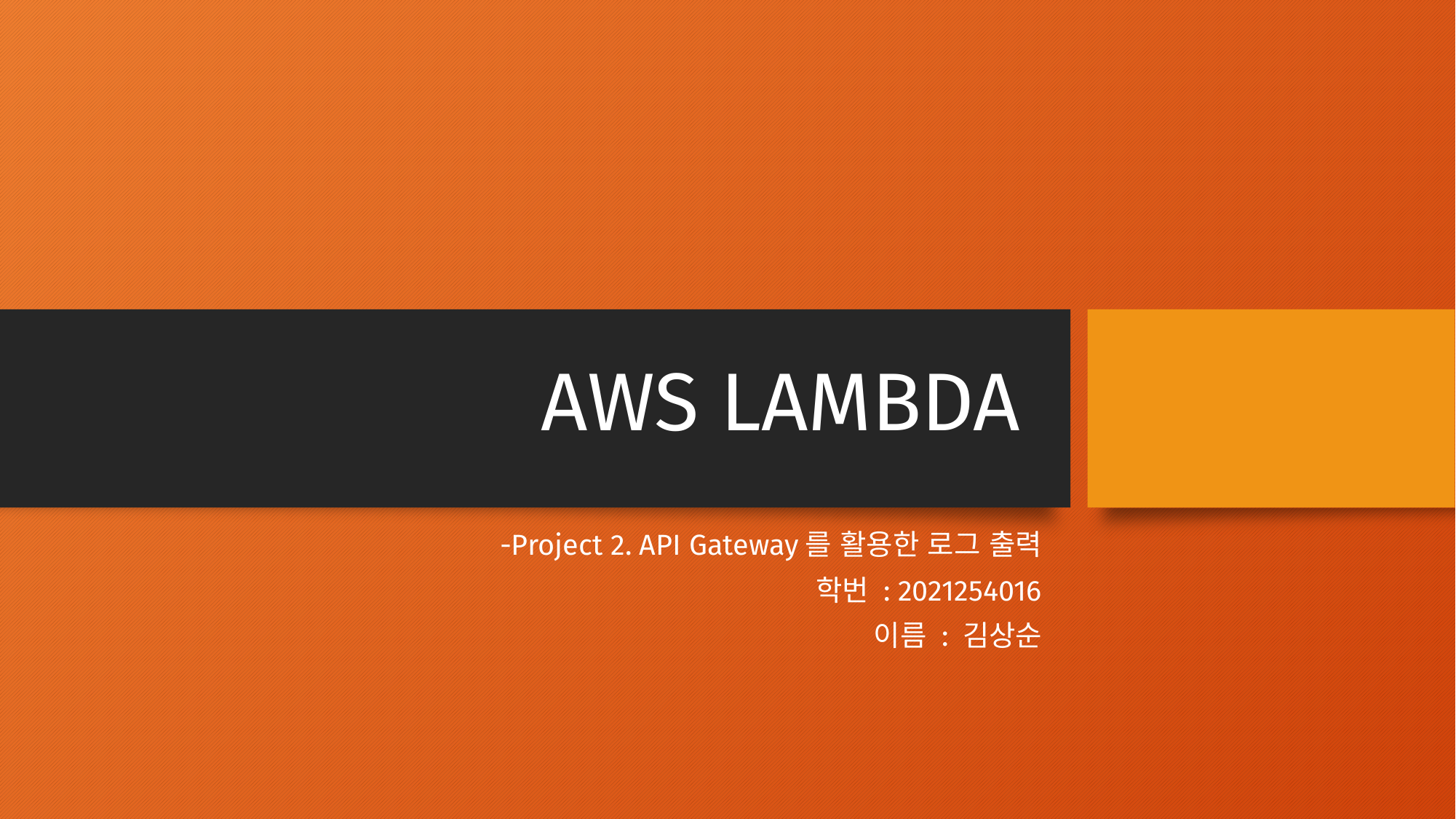

# AWS LAMBDA
-Project 2. API Gateway를 활용한 로그 출력
학번 : 2021254016
이름 : 김상순